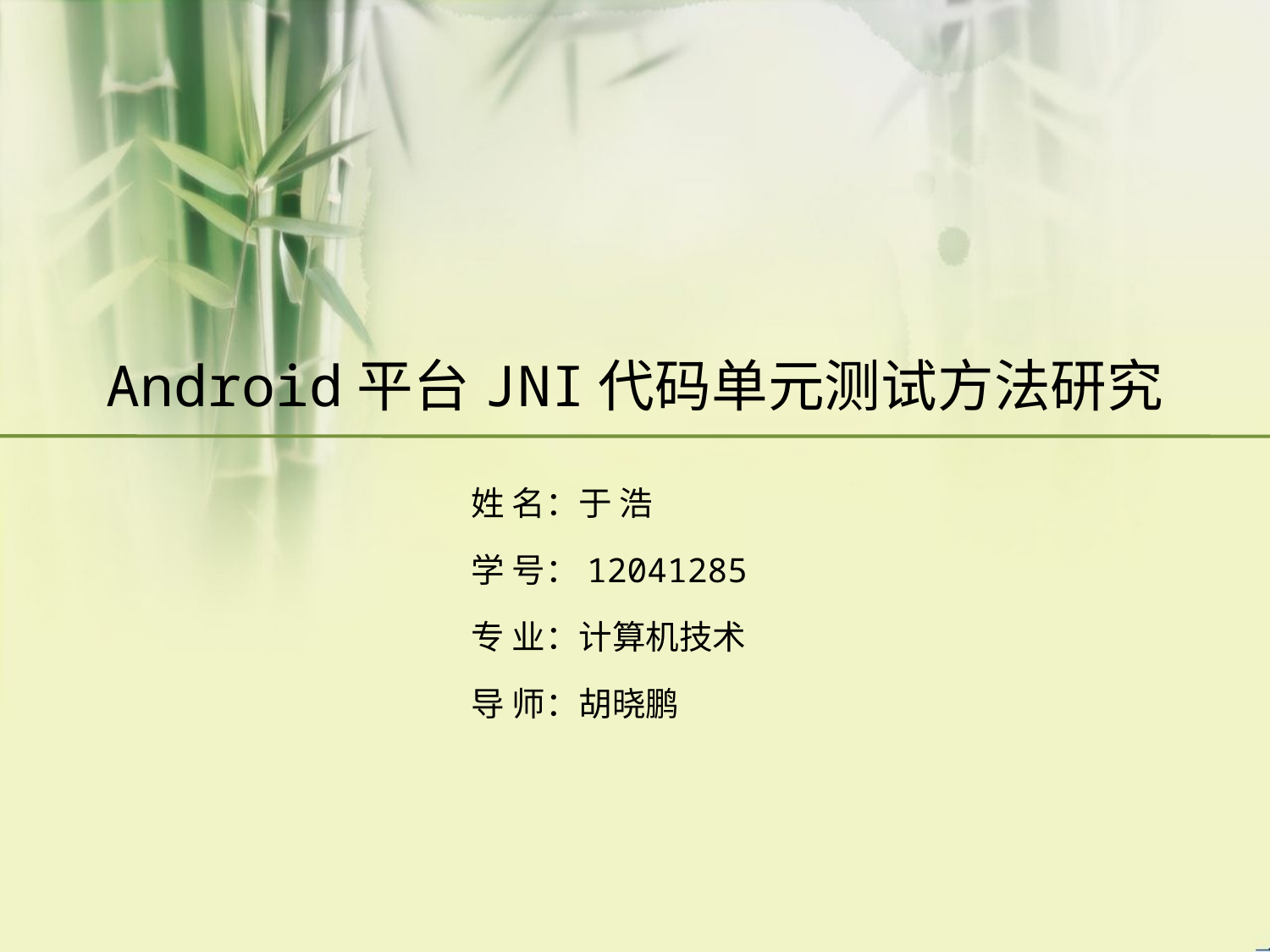

# Android平台JNI代码单元测试方法研究
姓 名：于 浩
学 号：12041285
专 业：计算机技术
导 师：胡晓鹏